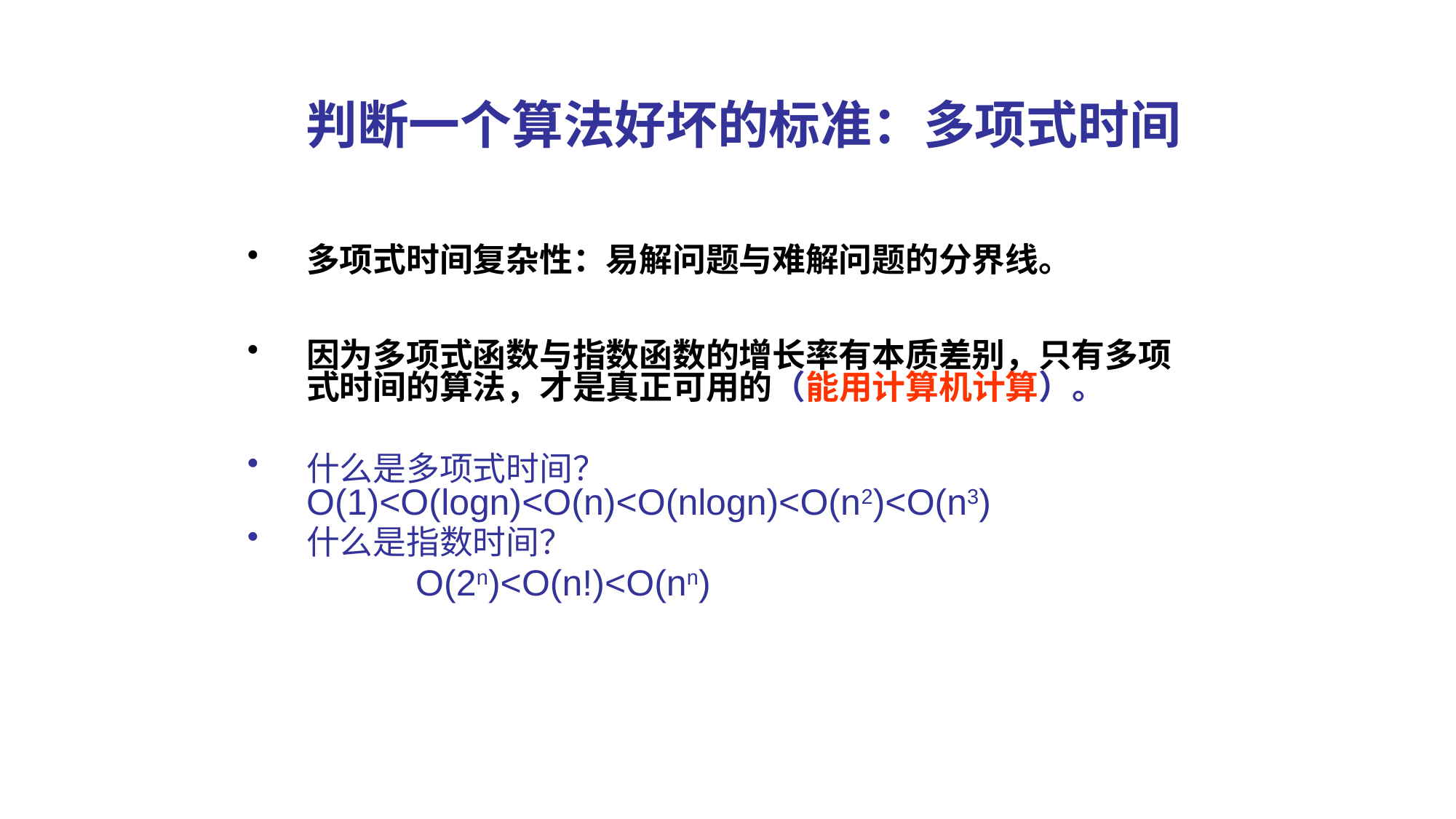

# 判断一个算法好坏的标准：多项式时间
多项式时间复杂性：易解问题与难解问题的分界线。

因为多项式函数与指数函数的增长率有本质差别，只有多项式时间的算法，才是真正可用的（能用计算机计算）。

什么是多项式时间？	O(1)<O(logn)<O(n)<O(nlogn)<O(n2)<O(n3)
什么是指数时间？
		O(2n)<O(n!)<O(nn)